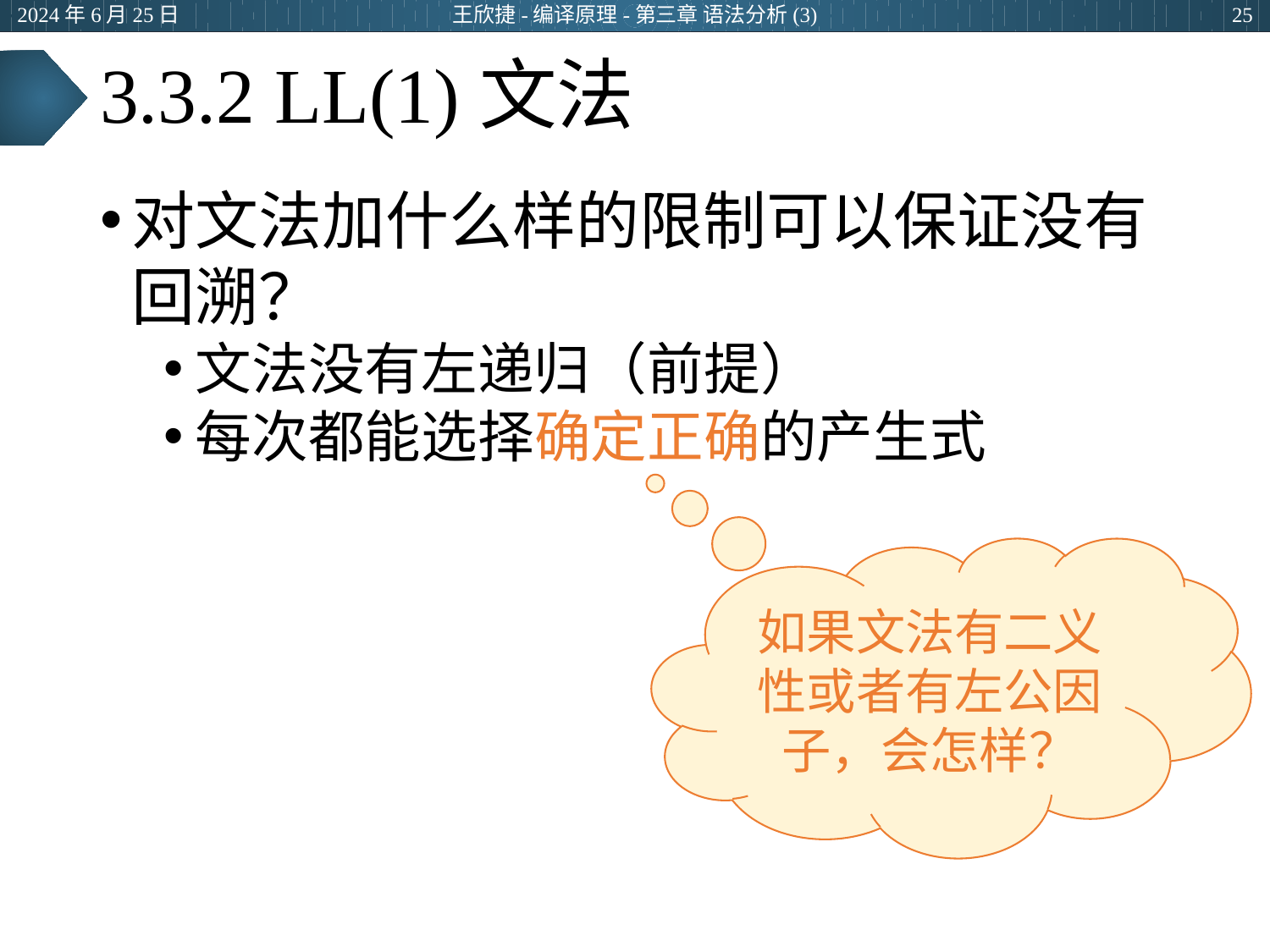

2024年6月25日
王欣捷-编译原理-第三章 语法分析(3)
25
# 3.3.2 LL(1)文法
对文法加什么样的限制可以保证没有回溯？
文法没有左递归（前提）
每次都能选择确定正确的产生式

如果文法有二义性或者有左公因子，会怎样？